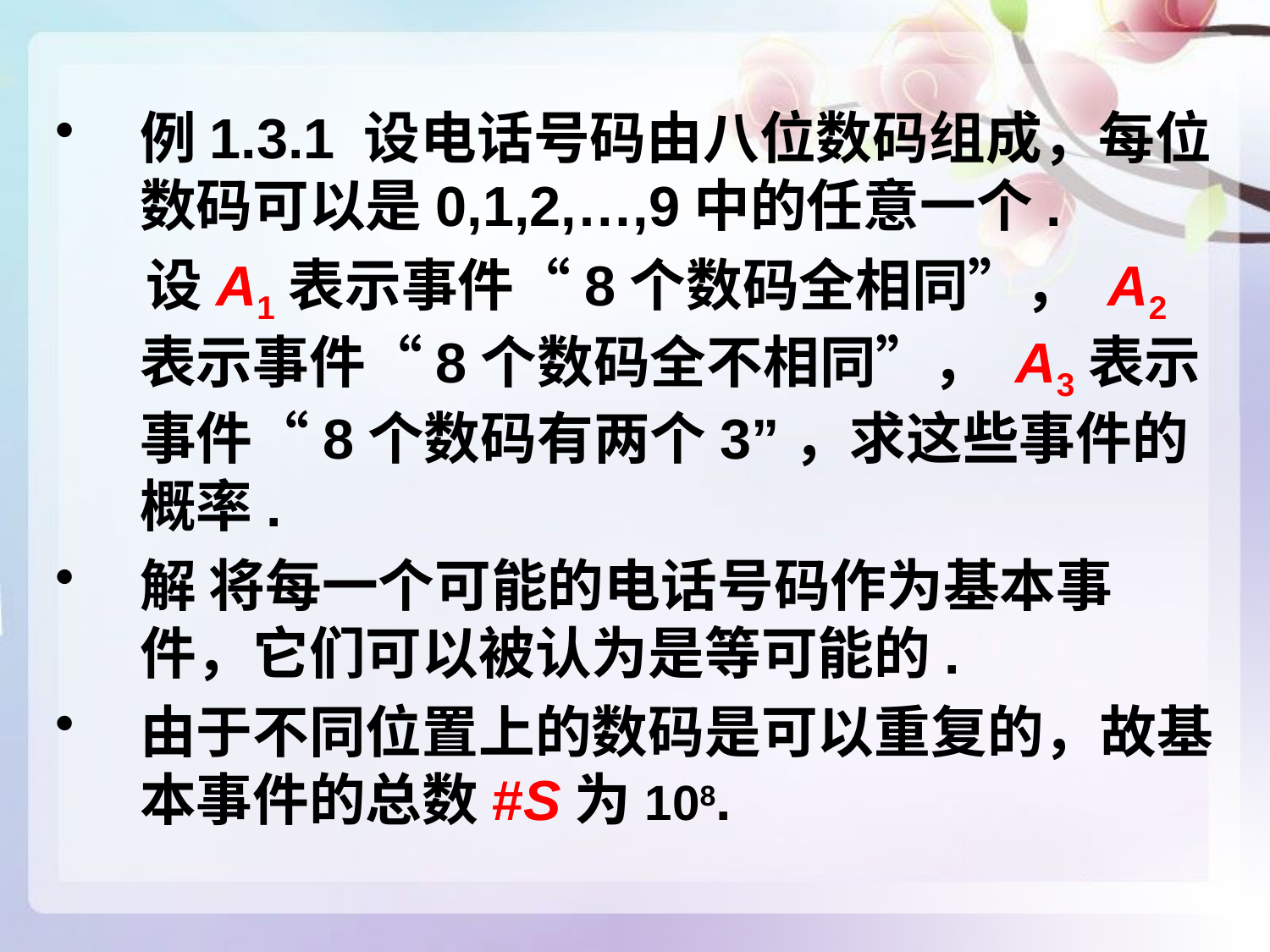

例1.3.1 设电话号码由八位数码组成，每位数码可以是0,1,2,…,9中的任意一个.
      设A1表示事件“8个数码全相同”， A2表示事件“8个数码全不相同”， A3表示事件“8个数码有两个3”，求这些事件的概率.
解 将每一个可能的电话号码作为基本事件，它们可以被认为是等可能的.
由于不同位置上的数码是可以重复的，故基本事件的总数#S为108.